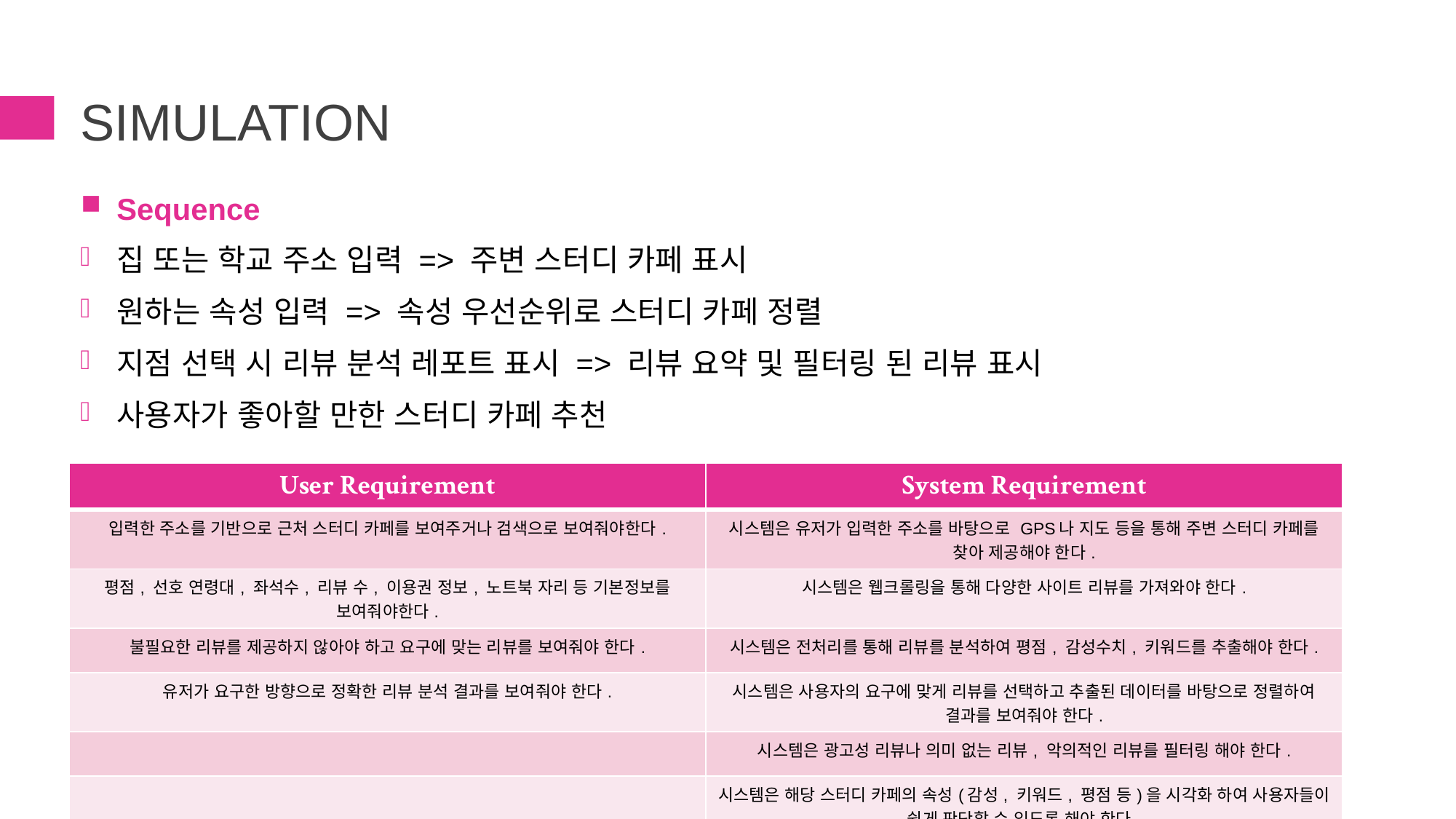

# simulation
Sequence
집 또는 학교 주소 입력 => 주변 스터디 카페 표시
원하는 속성 입력 => 속성 우선순위로 스터디 카페 정렬
지점 선택 시 리뷰 분석 레포트 표시 => 리뷰 요약 및 필터링 된 리뷰 표시
사용자가 좋아할 만한 스터디 카페 추천

| User Requirement | System Requirement |
| --- | --- |
| 입력한 주소를 기반으로 근처 스터디 카페를 보여주거나 검색으로 보여줘야한다. | 시스템은 유저가 입력한 주소를 바탕으로 GPS나 지도 등을 통해 주변 스터디 카페를 찾아 제공해야 한다. |
| 평점, 선호 연령대, 좌석수, 리뷰 수, 이용권 정보, 노트북 자리 등 기본정보를 보여줘야한다. | 시스템은 웹크롤링을 통해 다양한 사이트 리뷰를 가져와야 한다. |
| 불필요한 리뷰를 제공하지 않아야 하고 요구에 맞는 리뷰를 보여줘야 한다. | 시스템은 전처리를 통해 리뷰를 분석하여 평점, 감성수치, 키워드를 추출해야 한다. |
| 유저가 요구한 방향으로 정확한 리뷰 분석 결과를 보여줘야 한다. | 시스템은 사용자의 요구에 맞게 리뷰를 선택하고 추출된 데이터를 바탕으로 정렬하여 결과를 보여줘야 한다. |
|  | 시스템은 광고성 리뷰나 의미 없는 리뷰, 악의적인 리뷰를 필터링 해야 한다. |
|  | 시스템은 해당 스터디 카페의 속성(감성, 키워드, 평점 등)을 시각화 하여 사용자들이 쉽게 판단할 수 있도록 해야 한다. |